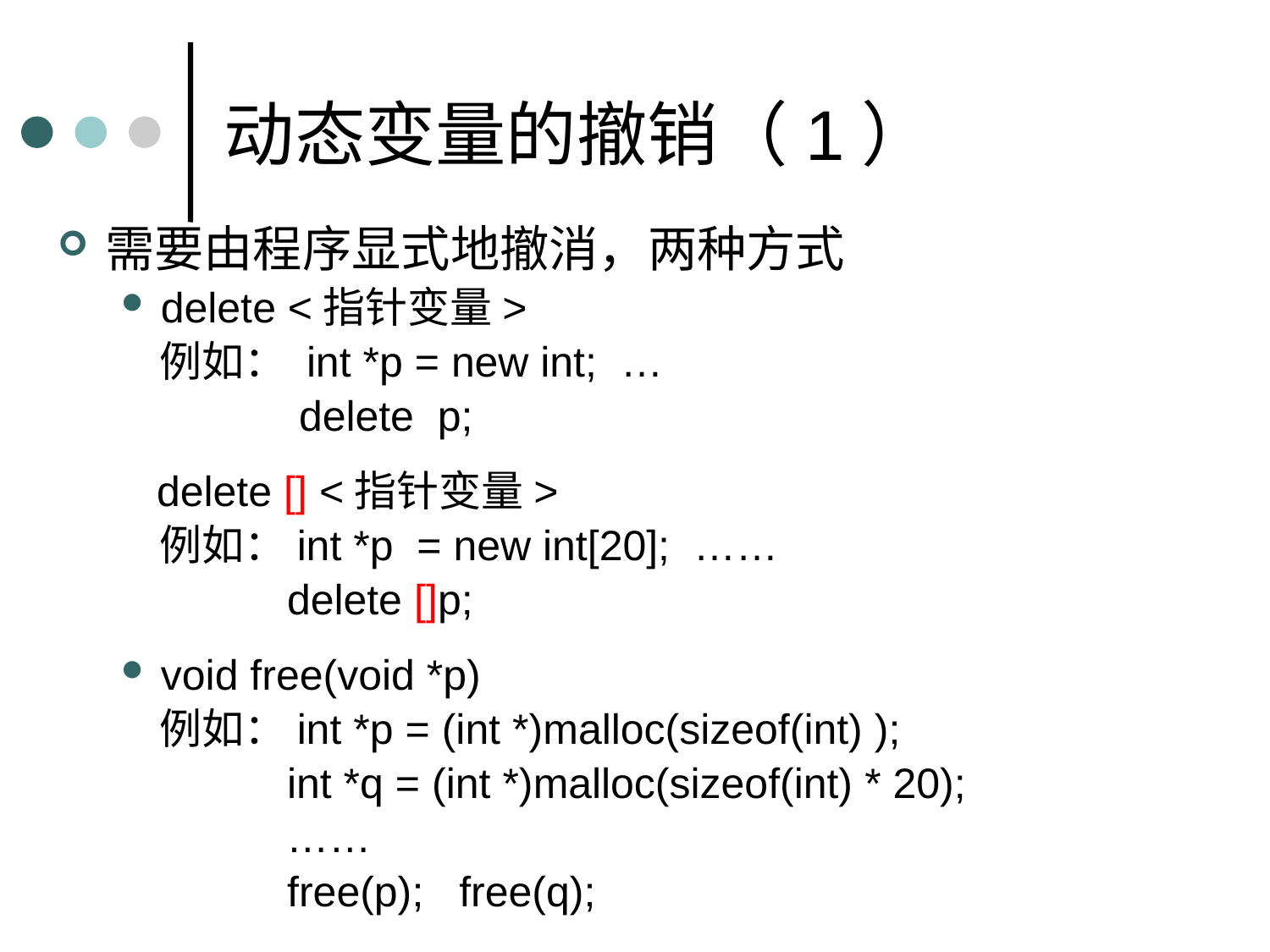

动态变量的撤销（1）
需要由程序显式地撤消，两种方式
delete <指针变量>
   例如： int *p = new int;  …
               delete  p;
   delete [] <指针变量>
   例如：int *p  = new int[20];  ……
              delete []p;
void free(void *p)
   例如：int *p = (int *)malloc(sizeof(int) );
              int *q = (int *)malloc(sizeof(int) * 20);
              ……
              free(p);   free(q);